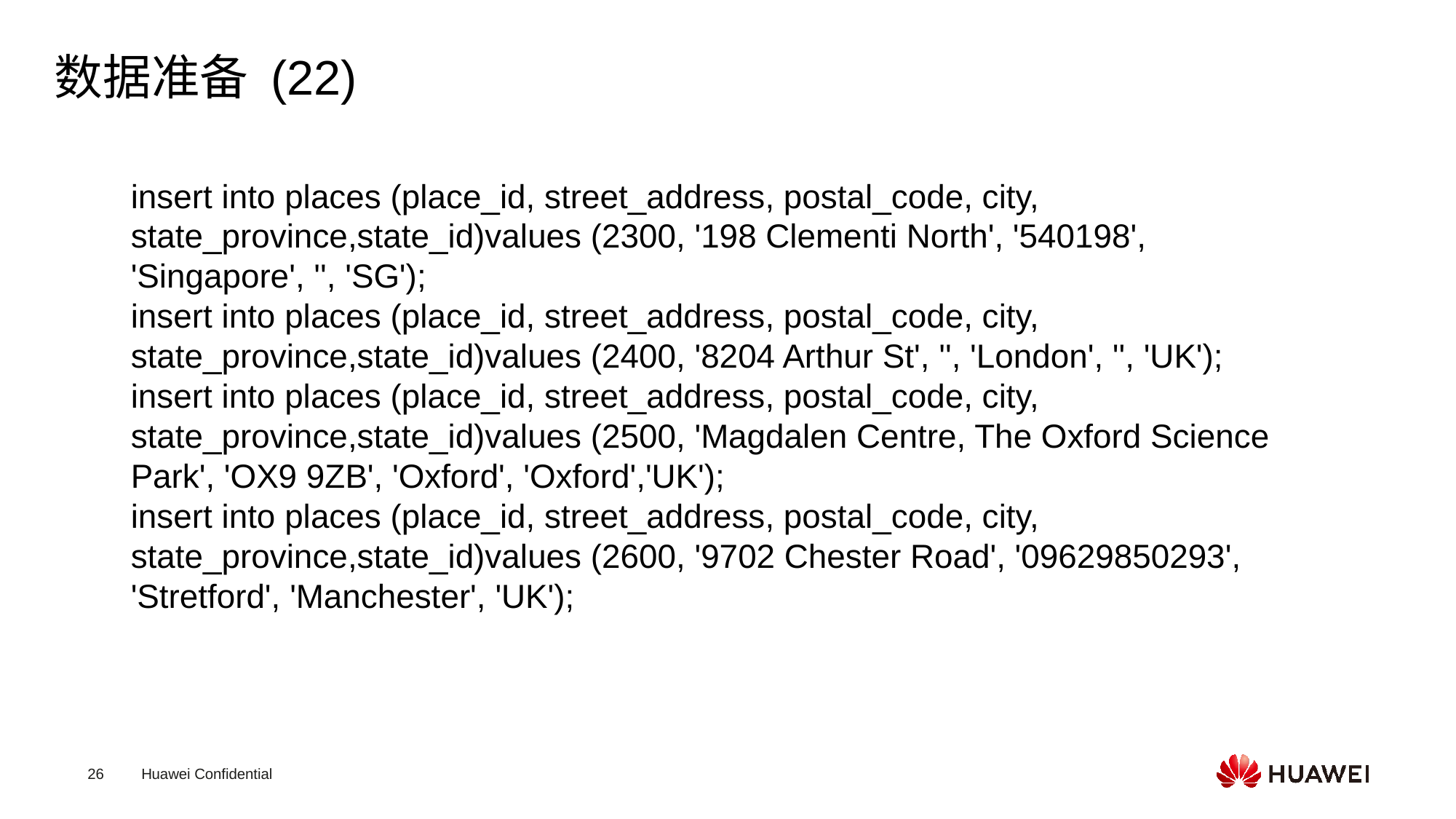

# 数据准备 (22)
insert into places (place_id, street_address, postal_code, city, state_province,state_id)values (2300, '198 Clementi North', '540198', 'Singapore', '', 'SG');insert into places (place_id, street_address, postal_code, city, state_province,state_id)values (2400, '8204 Arthur St', '', 'London', '', 'UK');insert into places (place_id, street_address, postal_code, city, state_province,state_id)values (2500, 'Magdalen Centre, The Oxford Science Park', 'OX9 9ZB', 'Oxford', 'Oxford','UK');insert into places (place_id, street_address, postal_code, city, state_province,state_id)values (2600, '9702 Chester Road', '09629850293', 'Stretford', 'Manchester', 'UK');